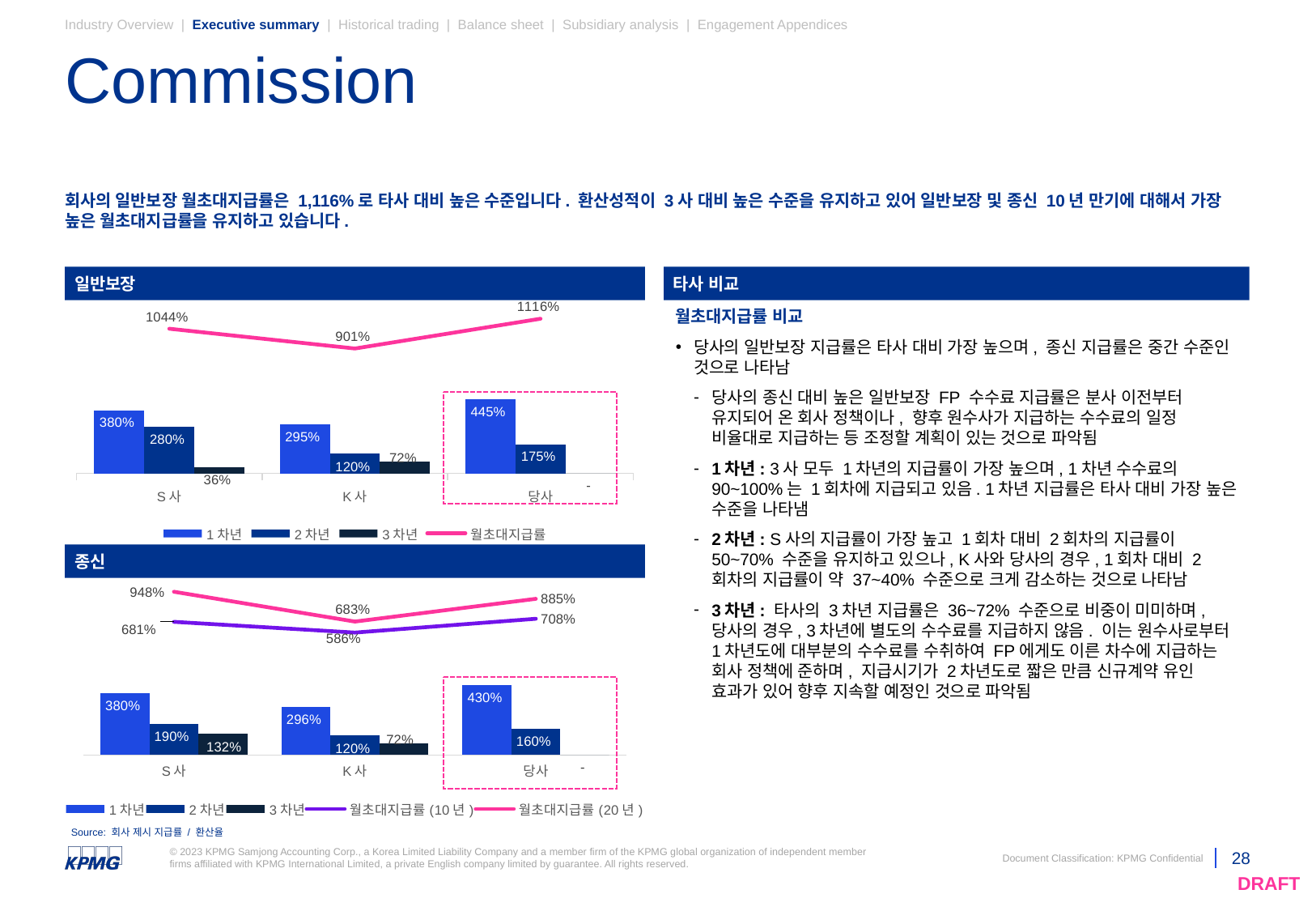

Industry Overview  |  Executive summary  |  Historical trading  |  Balance sheet  |  Subsidiary analysis  |  Engagement Appendices
# Commission
회사의 일반보장 월초대지급률은 1,116%로 타사 대비 높은 수준입니다. 환산성적이 3사 대비 높은 수준을 유지하고 있어 일반보장 및 종신 10년 만기에 대해서 가장 높은 월초대지급률을 유지하고 있습니다.
일반보장
타사 비교

### Chart

| Category | 1차년 | 2차년 | 3차년 | 월초대지급률 |
|---|---|---|---|---|
| S사 | 3.8 | 2.8 | 0.3600000000000001 | 10.44 |
| K사 | 2.95 | 1.2000000000000002 | 0.7200000000000002 | 9.009500000000003 |
| 당사 | 4.45 | 1.75 | 0.0 | 11.16 |
월초대지급률 비교
당사의 일반보장 지급률은 타사 대비 가장 높으며, 종신 지급률은 중간 수준인 것으로 나타남
당사의 종신 대비 높은 일반보장 FP 수수료 지급률은 분사 이전부터 유지되어 온 회사 정책이나, 향후 원수사가 지급하는 수수료의 일정 비율대로 지급하는 등 조정할 계획이 있는 것으로 파악됨
1차년: 3사 모두 1차년의 지급률이 가장 높으며, 1차년 수수료의 90~100%는 1회차에 지급되고 있음. 1차년 지급률은 타사 대비 가장 높은 수준을 나타냄
2차년: S사의 지급률이 가장 높고 1회차 대비 2회차의 지급률이 50~70% 수준을 유지하고 있으나, K사와 당사의 경우, 1회차 대비 2회차의 지급률이 약 37~40% 수준으로 크게 감소하는 것으로 나타남
3차년: 타사의 3차년 지급률은 36~72% 수준으로 비중이 미미하며, 당사의 경우, 3차년에 별도의 수수료를 지급하지 않음. 이는 원수사로부터 1차년도에 대부분의 수수료를 수취하여 FP에게도 이른 차수에 지급하는 회사 정책에 준하며, 지급시기가 2차년도로 짧은 만큼 신규계약 유인 효과가 있어 향후 지속할 예정인 것으로 파악됨

종신

### Chart

| Category | 1차년 | 2차년 | 3차년 | 월초대지급률(10년) | 월초대지급률(20년) |
|---|---|---|---|---|---|
| S사 | 3.8 | 1.9000000000000006 | 1.3200000000000003 | 6.8094 | 9.477000000000002 |
| K사 | 2.9600000000000004 | 1.2000000000000002 | 0.7200000000000002 | 5.856000000000001 | 6.832000000000001 |
| 당사 | 4.300000000000001 | 1.5999999999999999 | 0.0 | 7.08 | 8.850000000000001 |
Source: 회사 제시 지급률 / 환산율